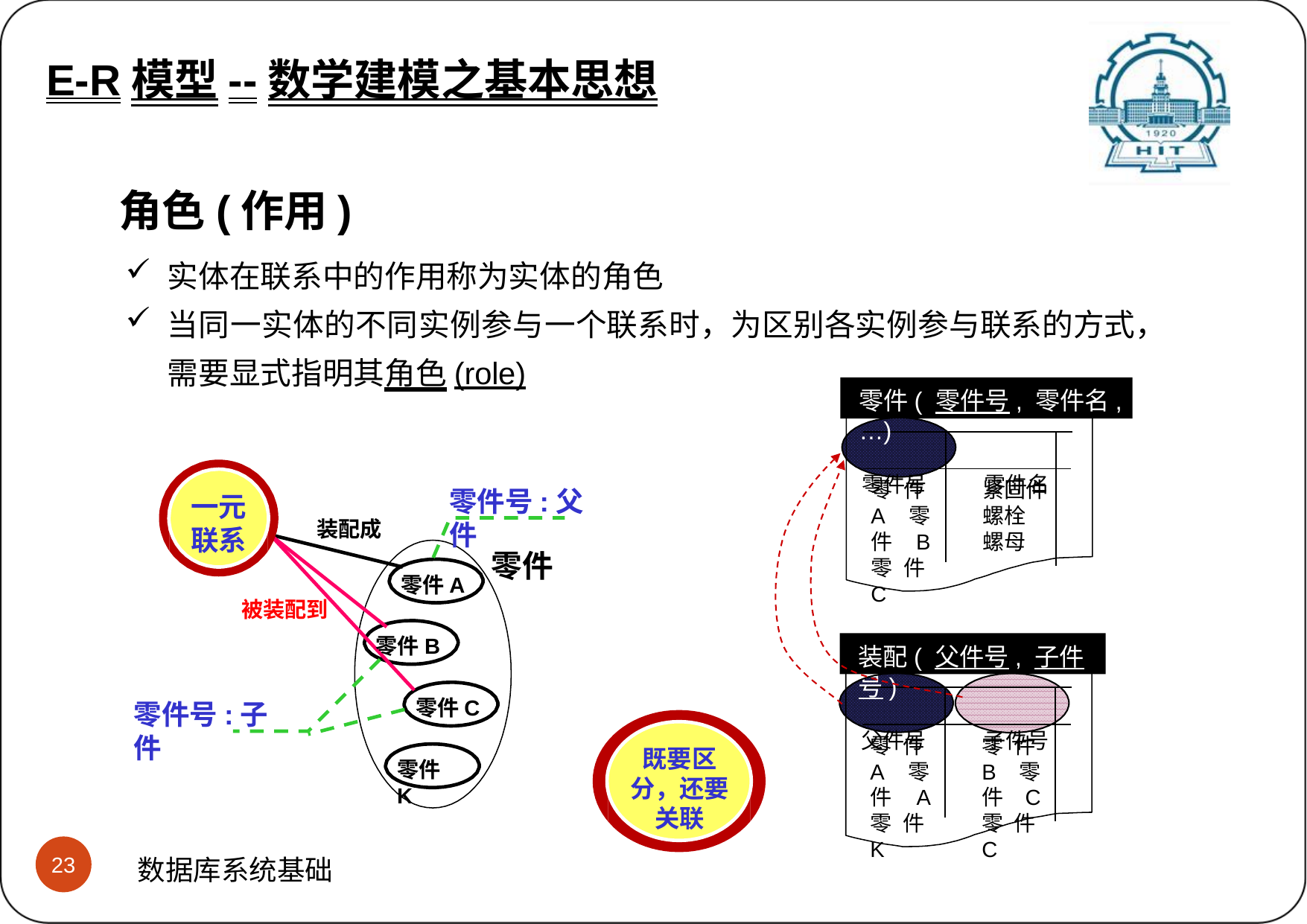

E-R模型--数学建模之基本思想
# E-R模型--数据建模之基本思想 (7)有什么样的联系需要区分呢?
角色(作用)
实体在联系中的作用称为实体的角色
当同一实体的不同实例参与一个联系时，为区别各实例参与联系的方式， 需要显式指明其角色(role)

零件( 零件号, 零件名,…)

零件号	零件名

零件A 零件B 零件C
紧固件 螺栓 螺母
零件号:父件
一元 联系
装配成

零件

零件A
被装配到

零件B

装配( 父件号, 子件号)

父件号	子件号

零件C
零件号:子件

零件A 零件A 零件K
零件B 零件C 零件C
既要区 分，还要 关联

零件K